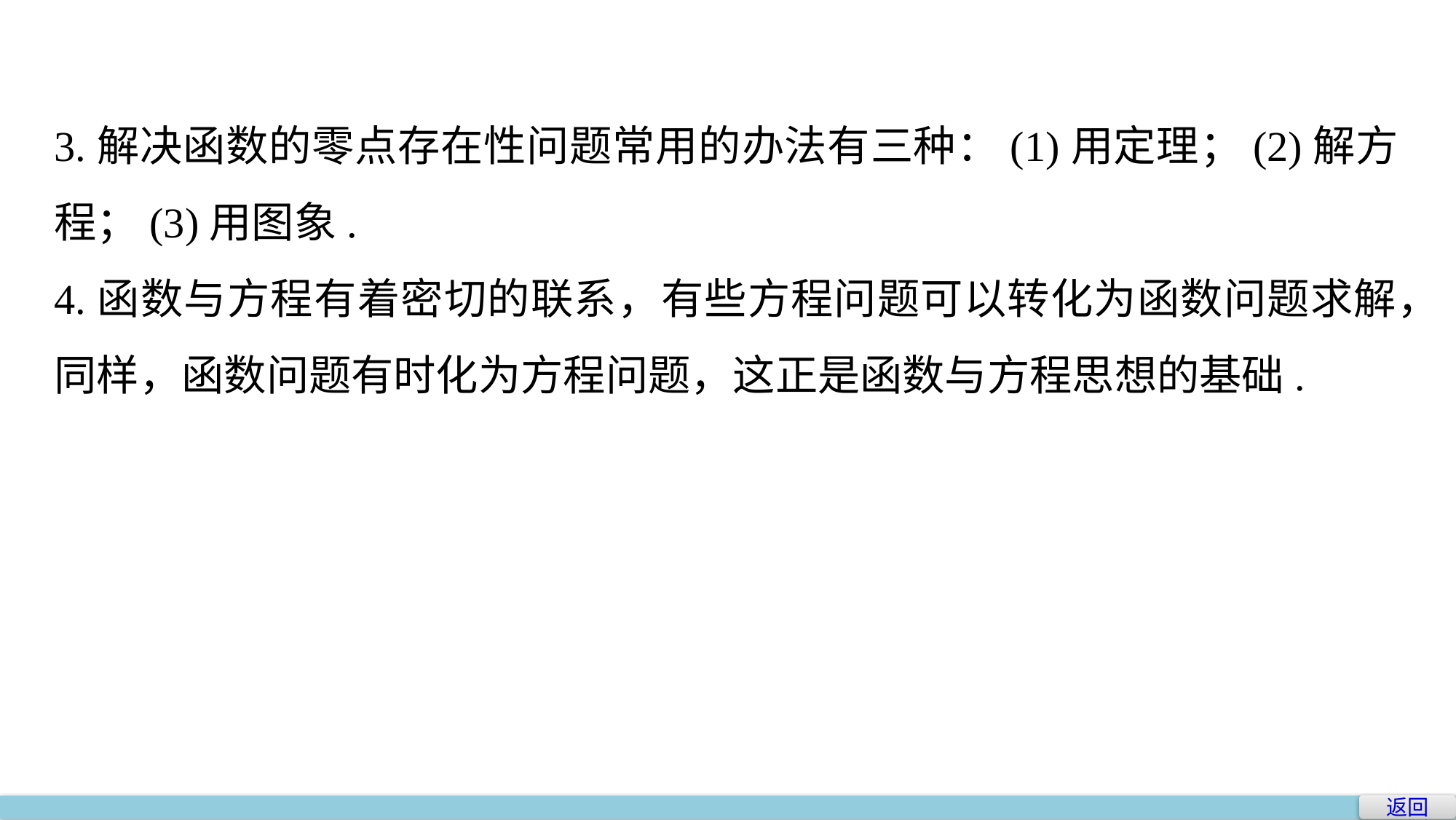

3.解决函数的零点存在性问题常用的办法有三种：(1)用定理；(2)解方程；(3)用图象.
4.函数与方程有着密切的联系，有些方程问题可以转化为函数问题求解，同样，函数问题有时化为方程问题，这正是函数与方程思想的基础.
返回